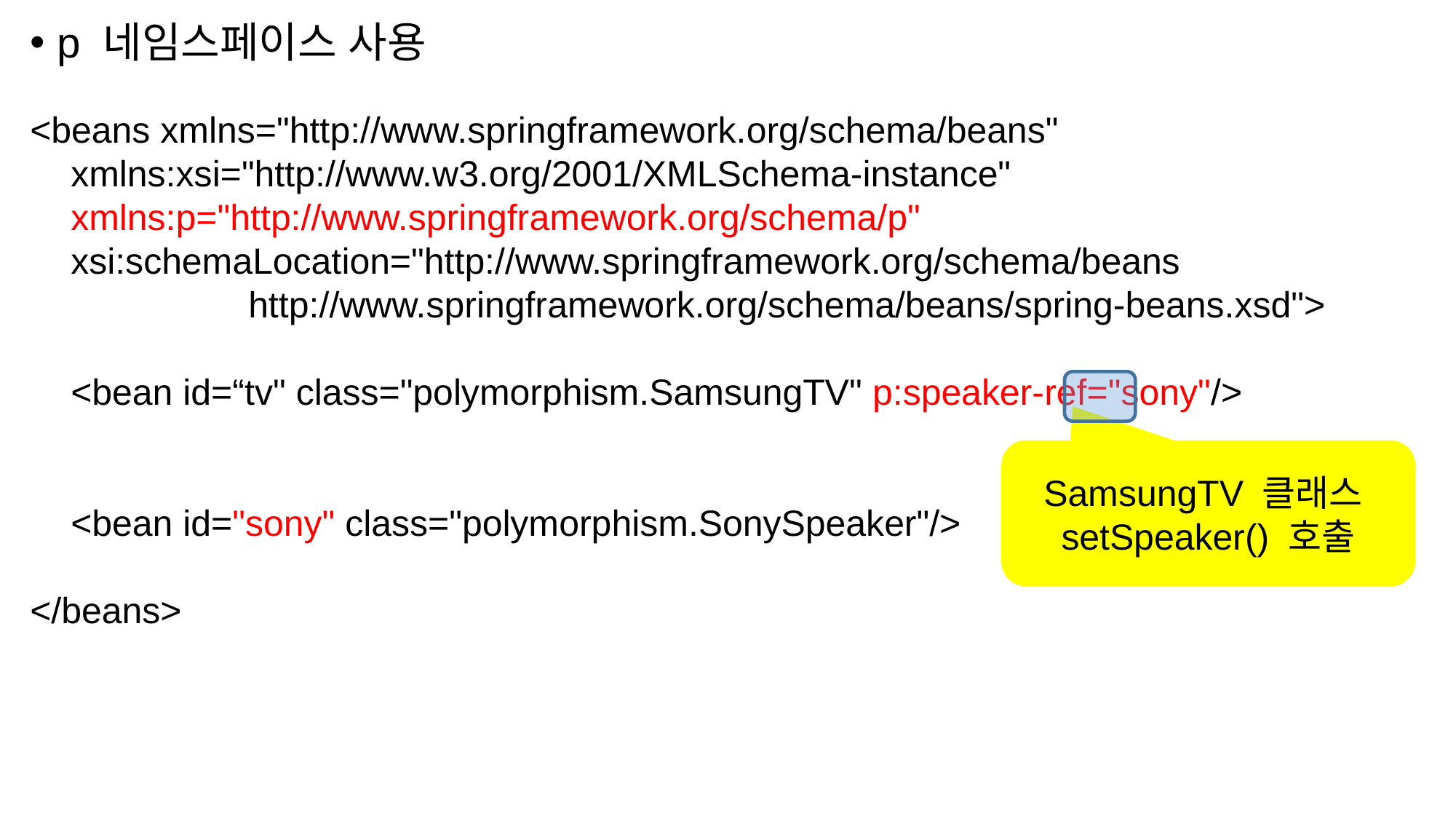

p 네임스페이스 사용
<beans xmlns="http://www.springframework.org/schema/beans"
    xmlns:xsi="http://www.w3.org/2001/XMLSchema-instance"
    xmlns:p="http://www.springframework.org/schema/p"
    xsi:schemaLocation="http://www.springframework.org/schema/beans
		http://www.springframework.org/schema/beans/spring-beans.xsd">

    <bean id=“tv" class="polymorphism.SamsungTV" p:speaker-ref="sony"/>

    <bean id="sony" class="polymorphism.SonySpeaker"/>

</beans>

SamsungTV 클래스
setSpeaker() 호출